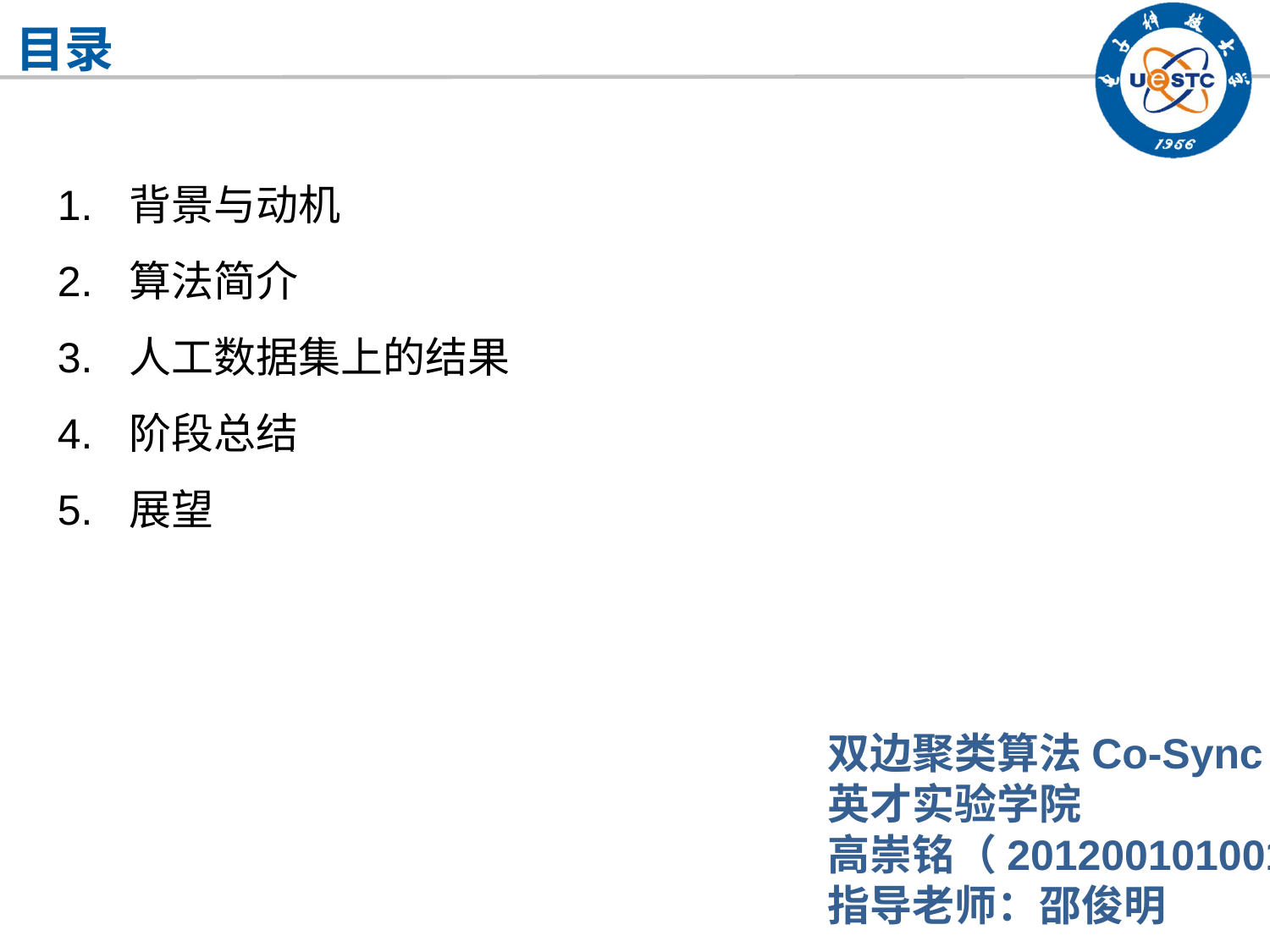

目录
背景与动机
算法简介
人工数据集上的结果
阶段总结
展望
双边聚类算法Co-Sync
双边聚类算法Co-Sync
英才实验学院
高崇铭（2012001010016）
指导老师：邵俊明